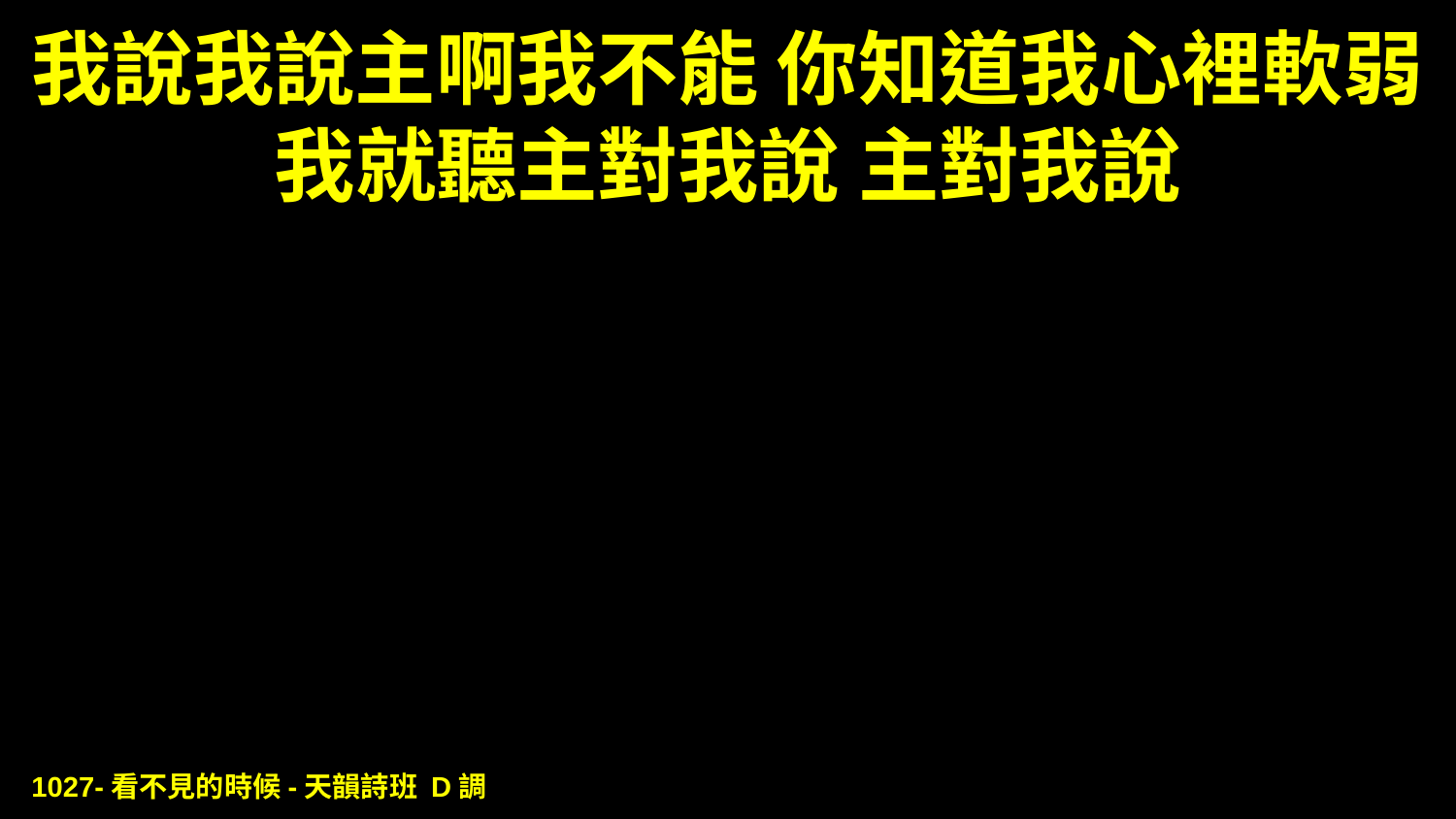

# 我說我說主啊我不能 你知道我心裡軟弱 我就聽主對我說 主對我說
1027-看不見的時候-天韻詩班 D調